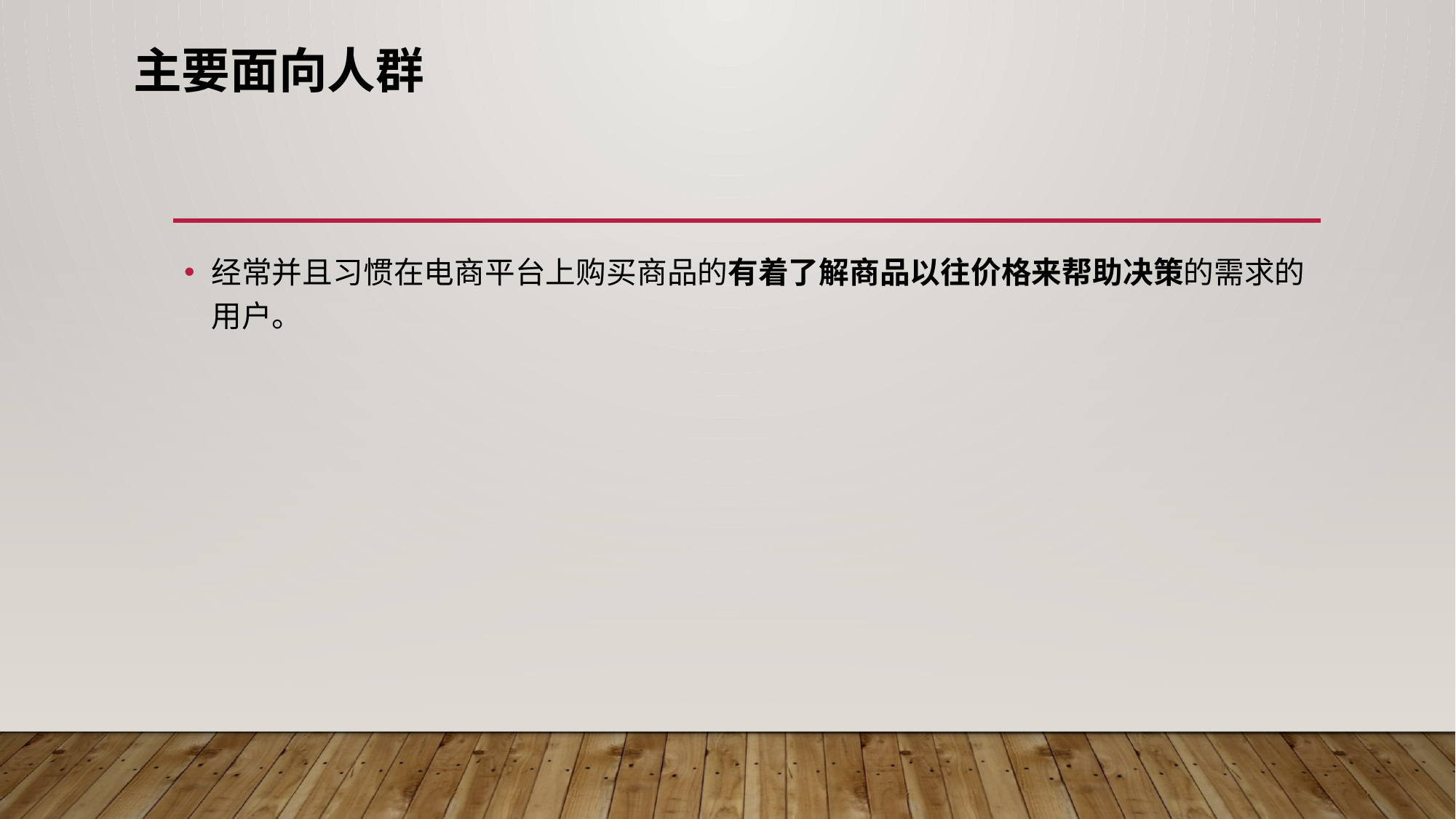

# 主要面向人群
经常并且习惯在电商平台上购买商品的有着了解商品以往价格来帮助决策的需求的用户。